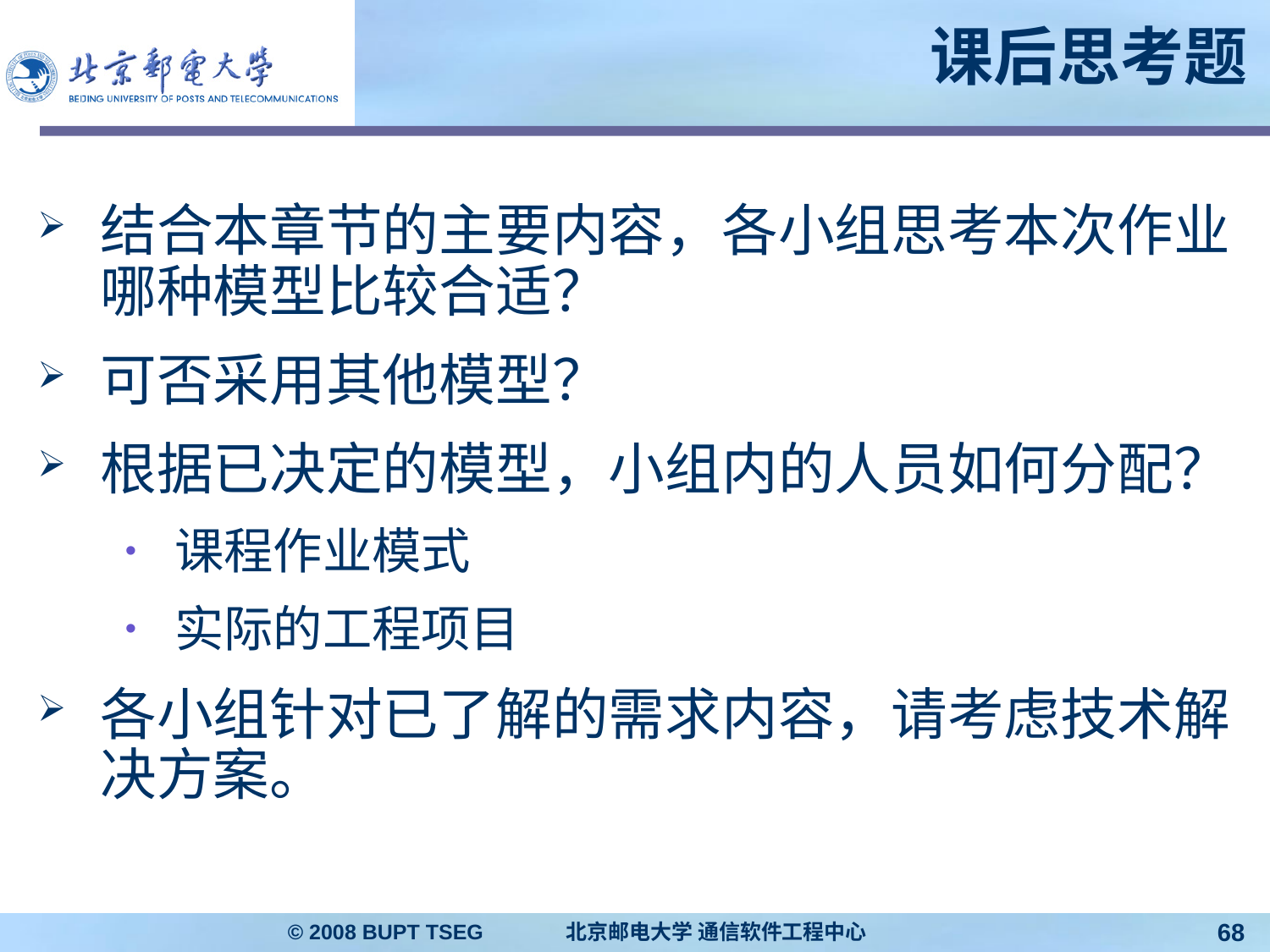

# 课后思考题
结合本章节的主要内容，各小组思考本次作业哪种模型比较合适？
可否采用其他模型？
根据已决定的模型，小组内的人员如何分配？
课程作业模式
实际的工程项目
各小组针对已了解的需求内容，请考虑技术解决方案。

© 2008 BUPT TSEG             北京邮电大学 通信软件工程中心